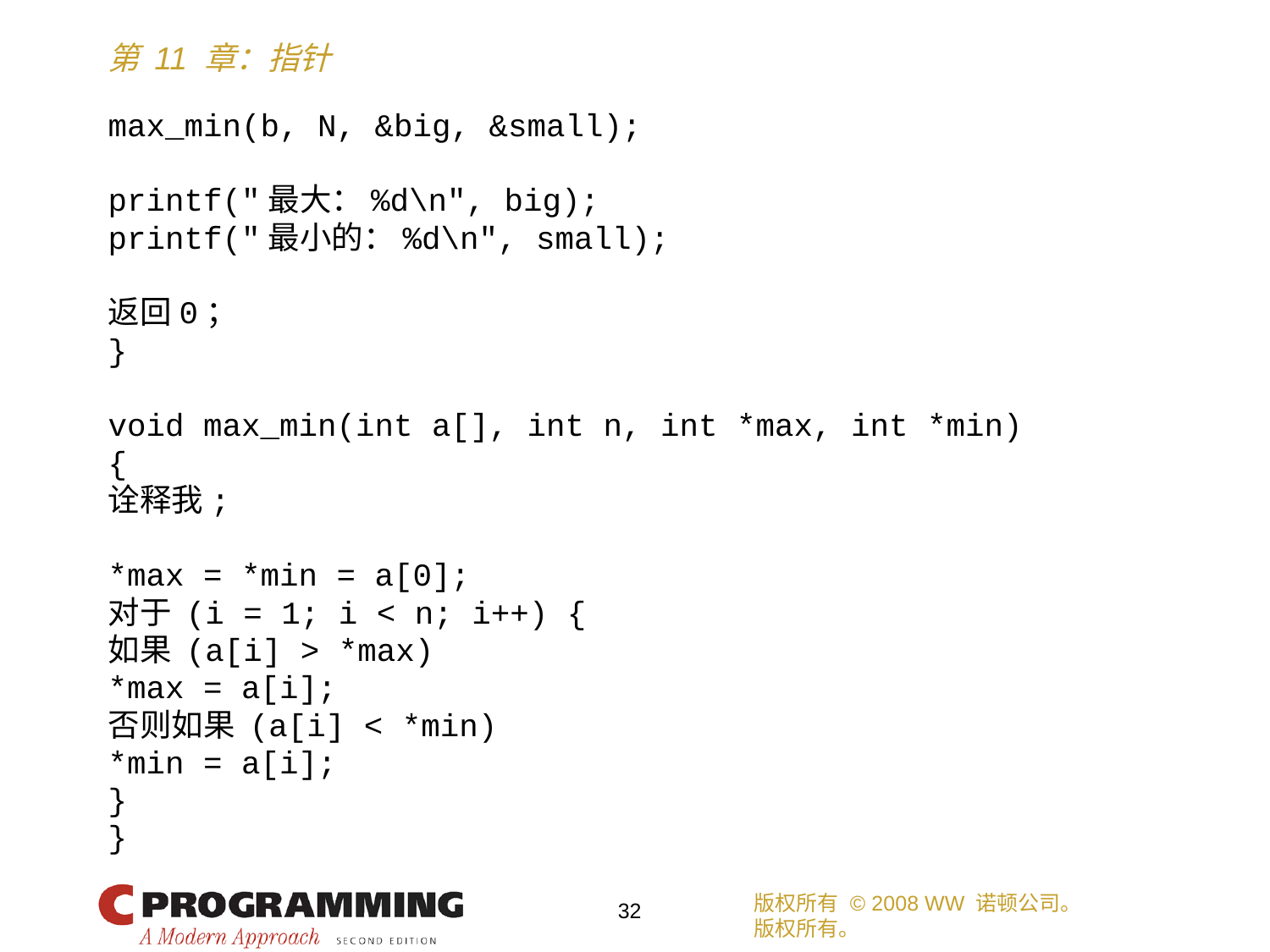

max_min(b, N, &big, &small);

printf("最大：%d\n", big);
printf("最小的：%d\n", small);

返回0；
}

void max_min(int a[], int n, int *max, int *min)
{
诠释我;

*max = *min = a[0];
对于 (i = 1; i < n; i++) {
如果 (a[i] > *max)
*max = a[i];
否则如果 (a[i] < *min)
*min = a[i];
}
}
版权所有 © 2008 WW 诺顿公司。
版权所有。
32